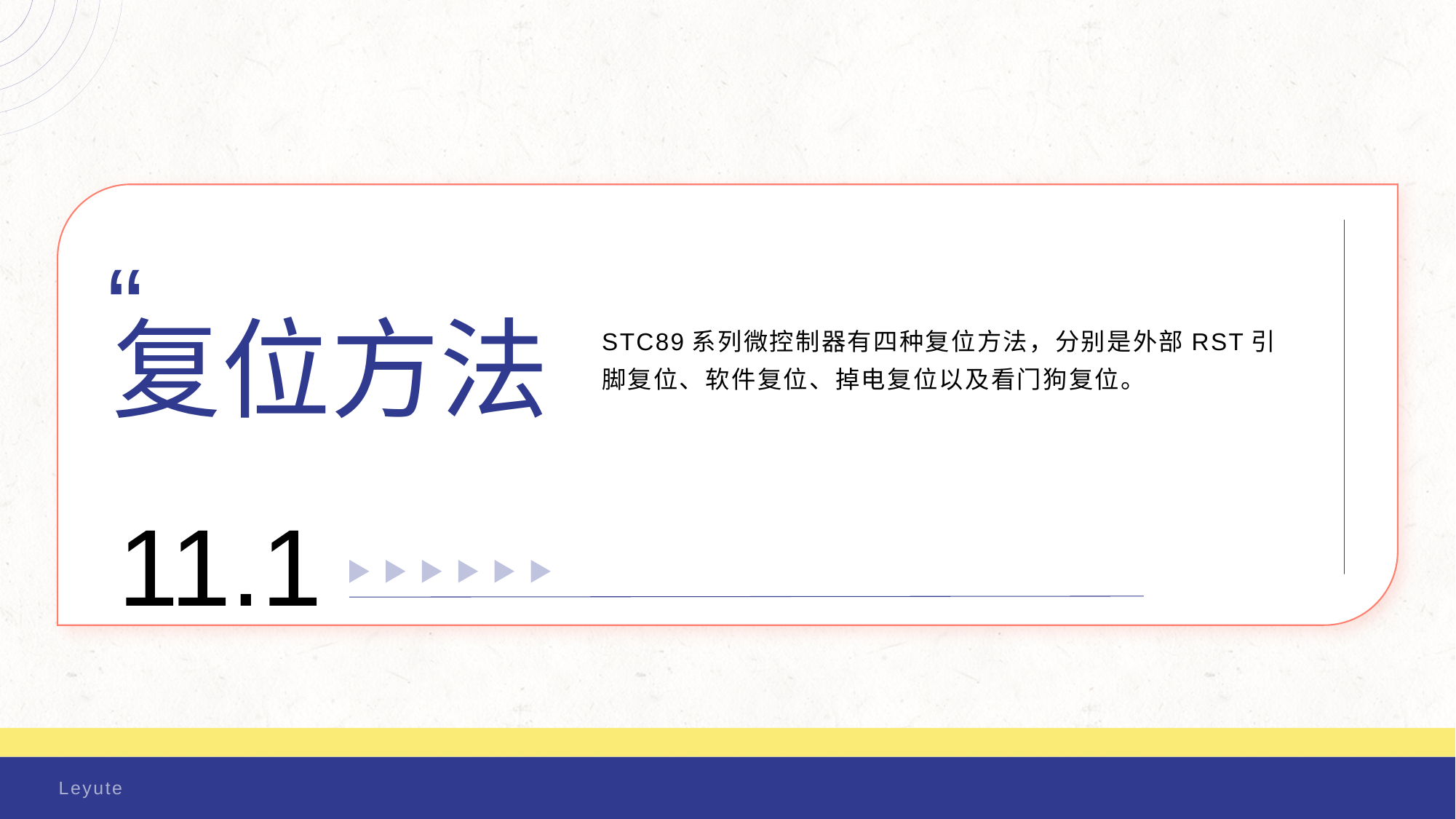

“
复位方法
11.1

STC89系列微控制器有四种复位方法，分别是外部RST引脚复位、软件复位、掉电复位以及看门狗复位。